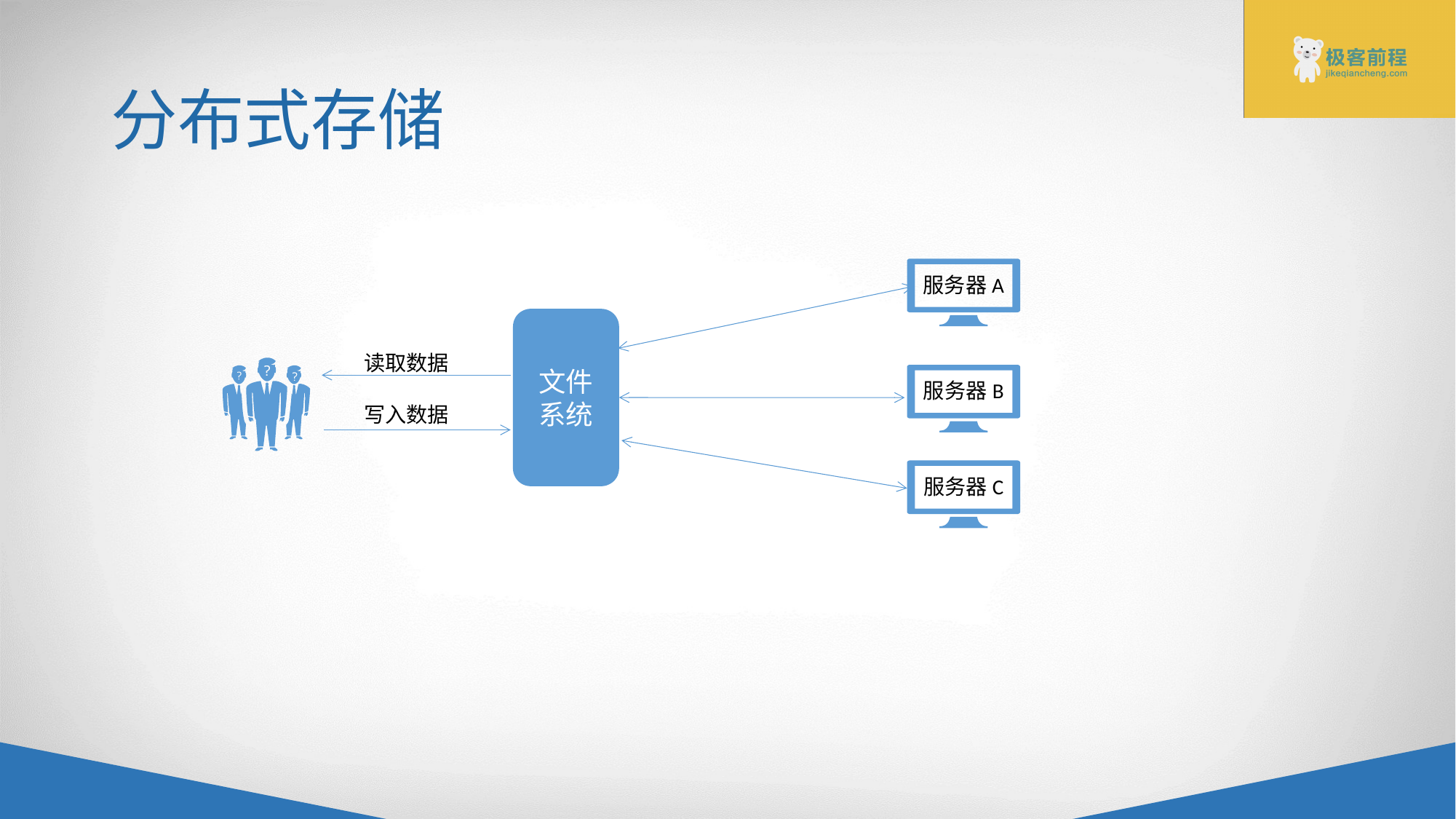

# 分布式存储

服务器A
文件系统
读取数据

服务器B
写入数据
服务器C